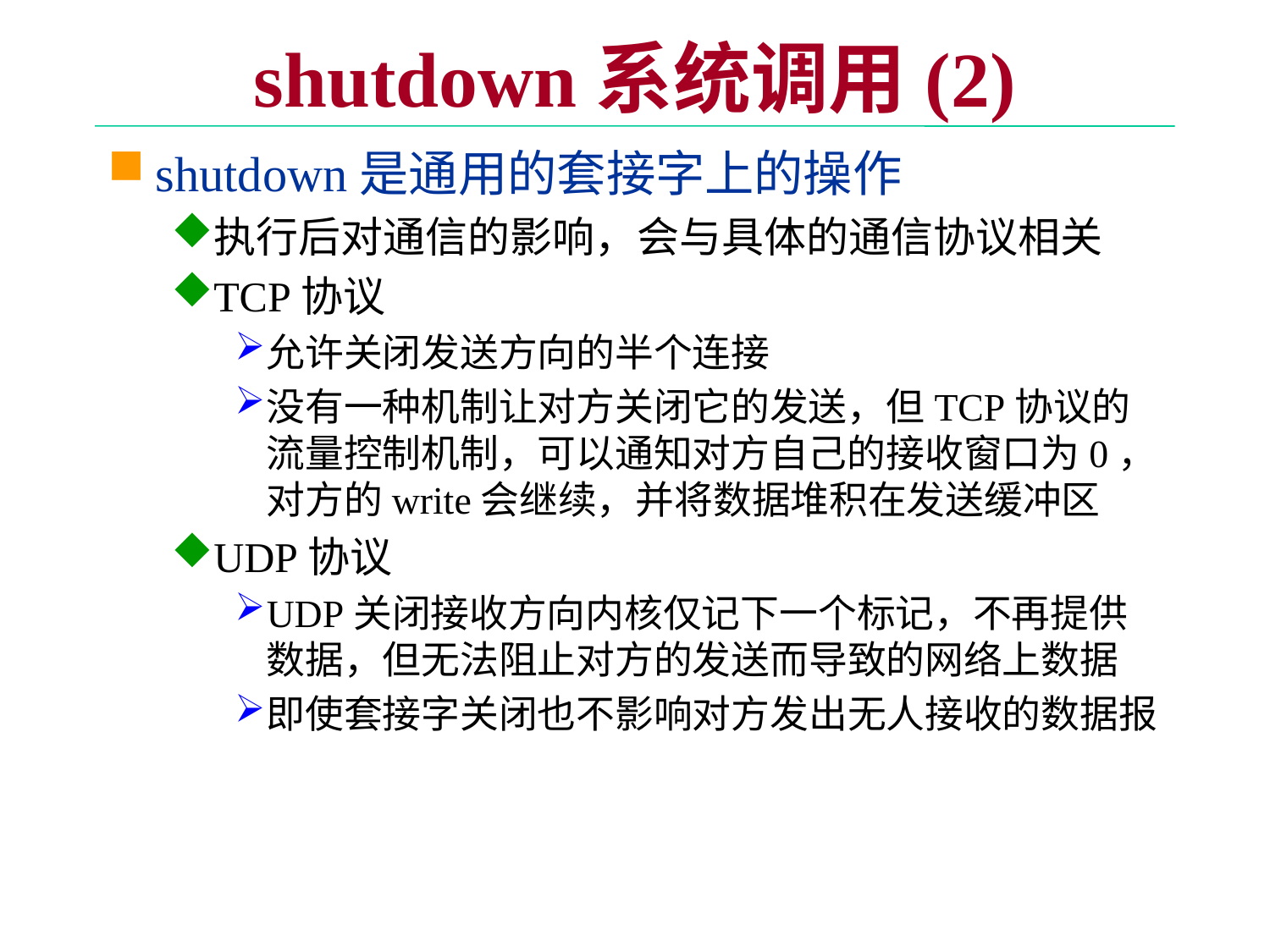

# shutdown系统调用(2)
shutdown是通用的套接字上的操作
执行后对通信的影响，会与具体的通信协议相关
TCP协议
允许关闭发送方向的半个连接
没有一种机制让对方关闭它的发送，但TCP协议的流量控制机制，可以通知对方自己的接收窗口为0，对方的write会继续，并将数据堆积在发送缓冲区
UDP协议
UDP关闭接收方向内核仅记下一个标记，不再提供数据，但无法阻止对方的发送而导致的网络上数据
即使套接字关闭也不影响对方发出无人接收的数据报